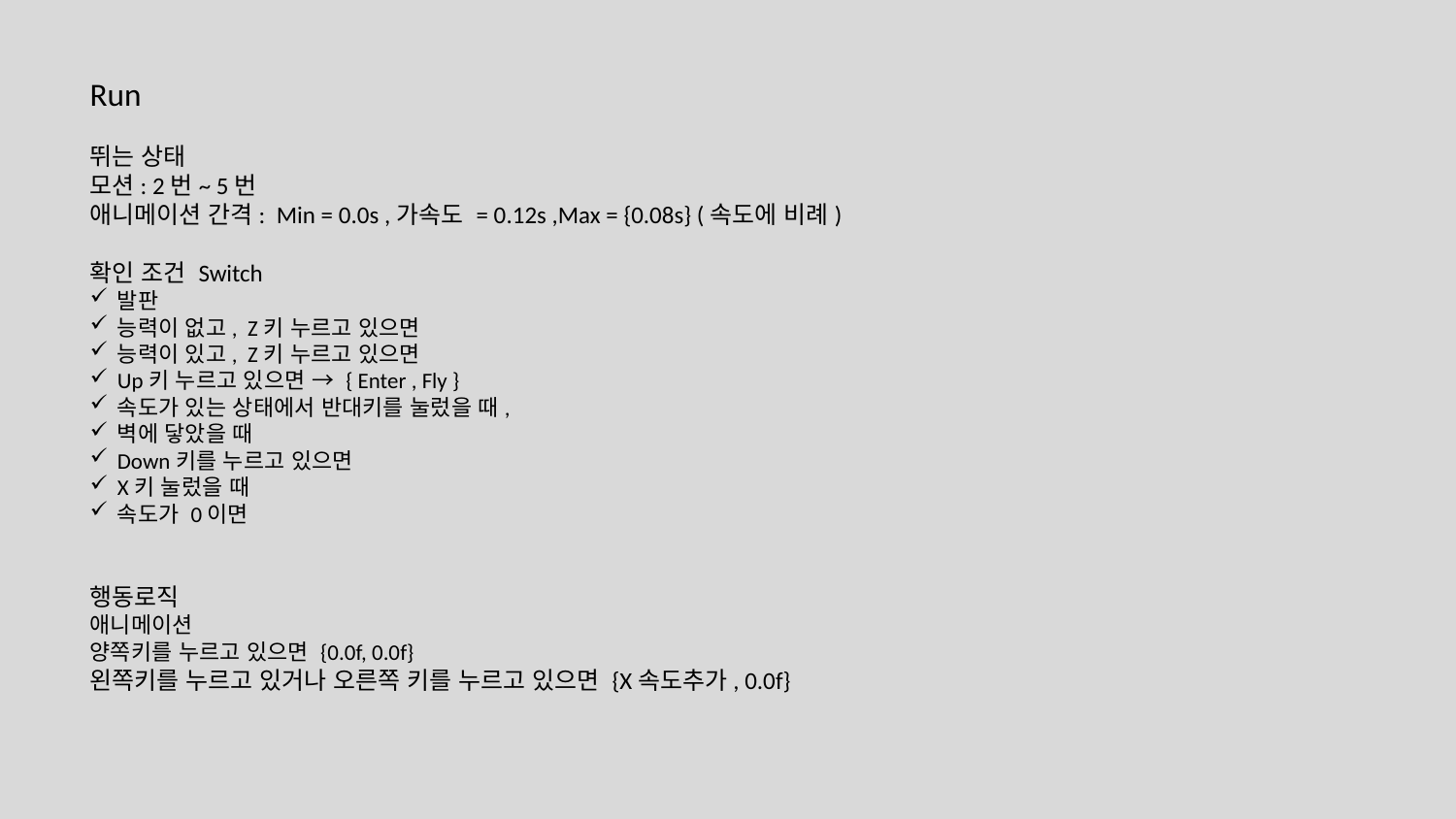

Run

뛰는 상태
모션: 2번~ 5번
애니메이션 간격:  Min = 0.0s ,가속도 = 0.12s ,Max = {0.08s} (속도에 비례)

확인 조건 Switch
발판
능력이 없고,  Z키 누르고 있으면
능력이 있고,  Z키 누르고 있으면
Up키 누르고 있으면 → { Enter , Fly }
속도가 있는 상태에서 반대키를 눌렀을 때,
벽에 닿았을 때
Down키를 누르고 있으면
X키 눌렀을 때
속도가 0이면

행동로직
애니메이션
양쪽키를 누르고 있으면 {0.0f, 0.0f}
왼쪽키를 누르고 있거나 오른쪽 키를 누르고 있으면 {X속도추가, 0.0f}